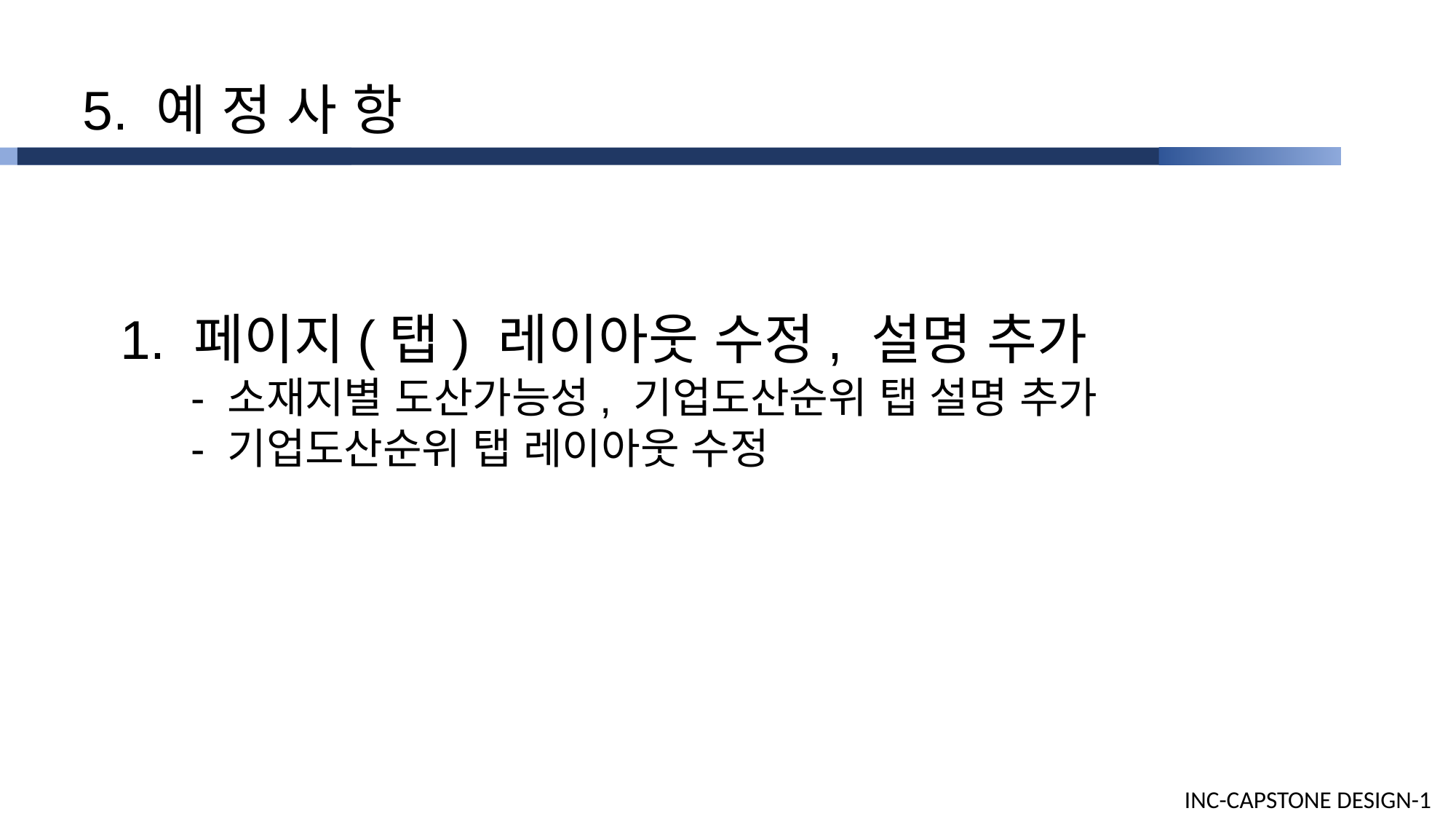

5. 예 정 사 항
1. 페이지(탭) 레이아웃 수정, 설명 추가
      - 소재지별 도산가능성, 기업도산순위 탭 설명 추가
      - 기업도산순위 탭 레이아웃 수정